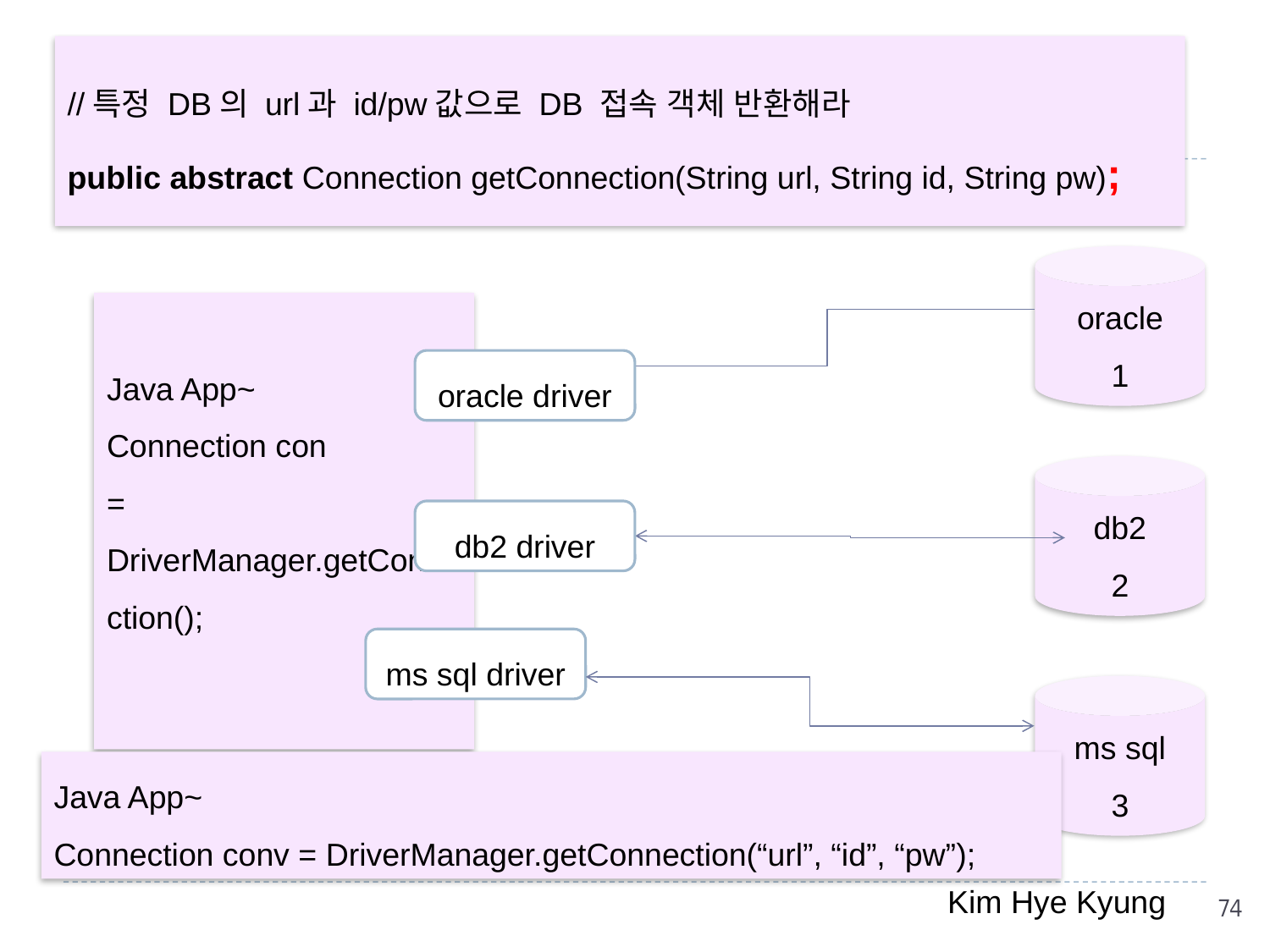

# interface 개념 이해를 위한 예시
//특정 DB의 url과 id/pw값으로 DB 접속 객체 반환해라
public abstract Connection getConnection(String url, String id, String pw);
oracle
1
Java App~
Connection con
= DriverManager.getConnection();

oracle driver
db2
2
db2 driver
ms sql driver
ms sql
3
Java App~
Connection conv = DriverManager.getConnection(“url”, “id”, “pw”);
74